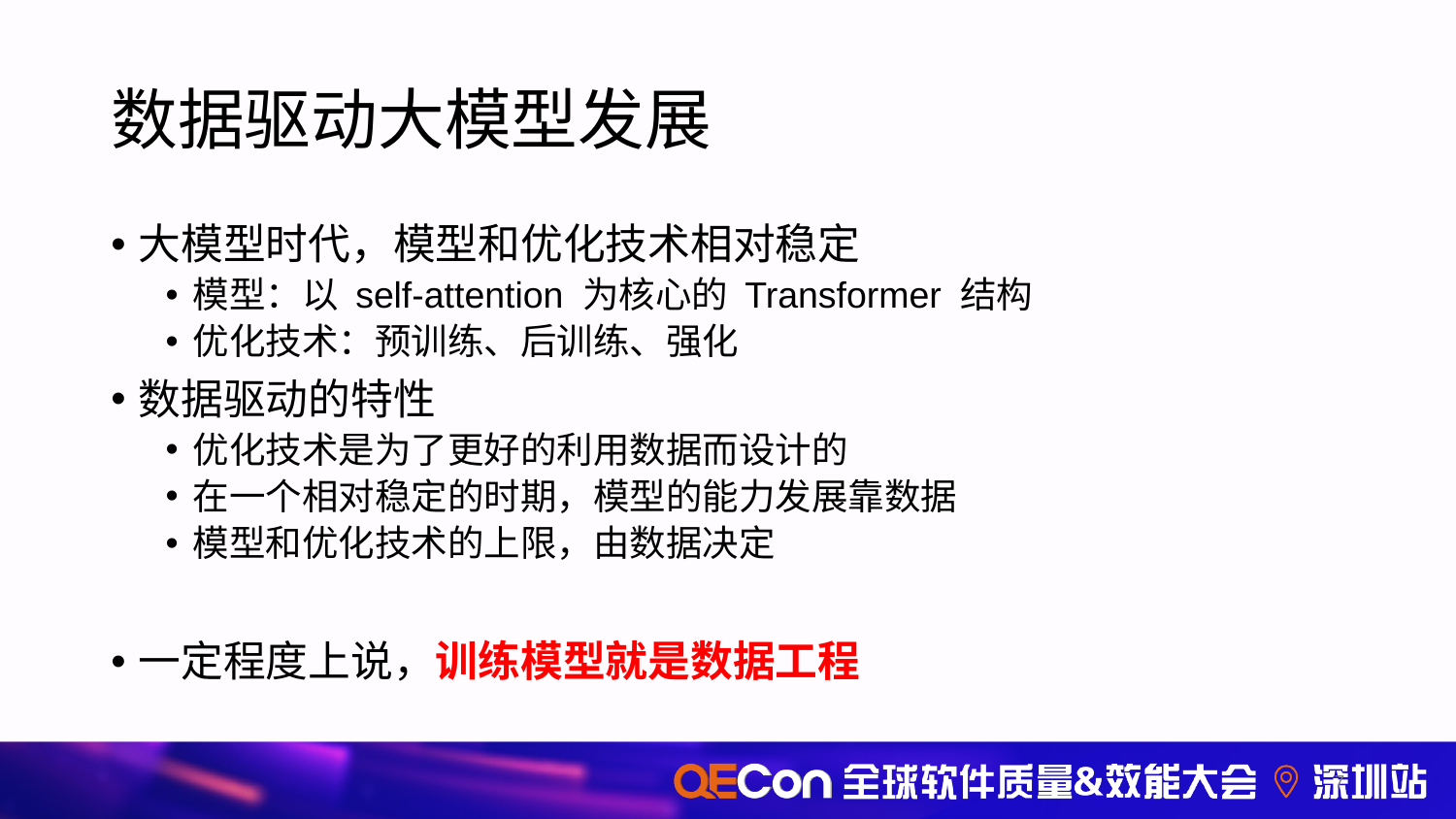

# 数据驱动大模型发展
大模型时代，模型和优化技术相对稳定
模型：以 self-attention 为核心的 Transformer 结构
优化技术：预训练、后训练、强化
数据驱动的特性
优化技术是为了更好的利用数据而设计的
在一个相对稳定的时期，模型的能力发展靠数据
模型和优化技术的上限，由数据决定

一定程度上说，训练模型就是数据工程
7